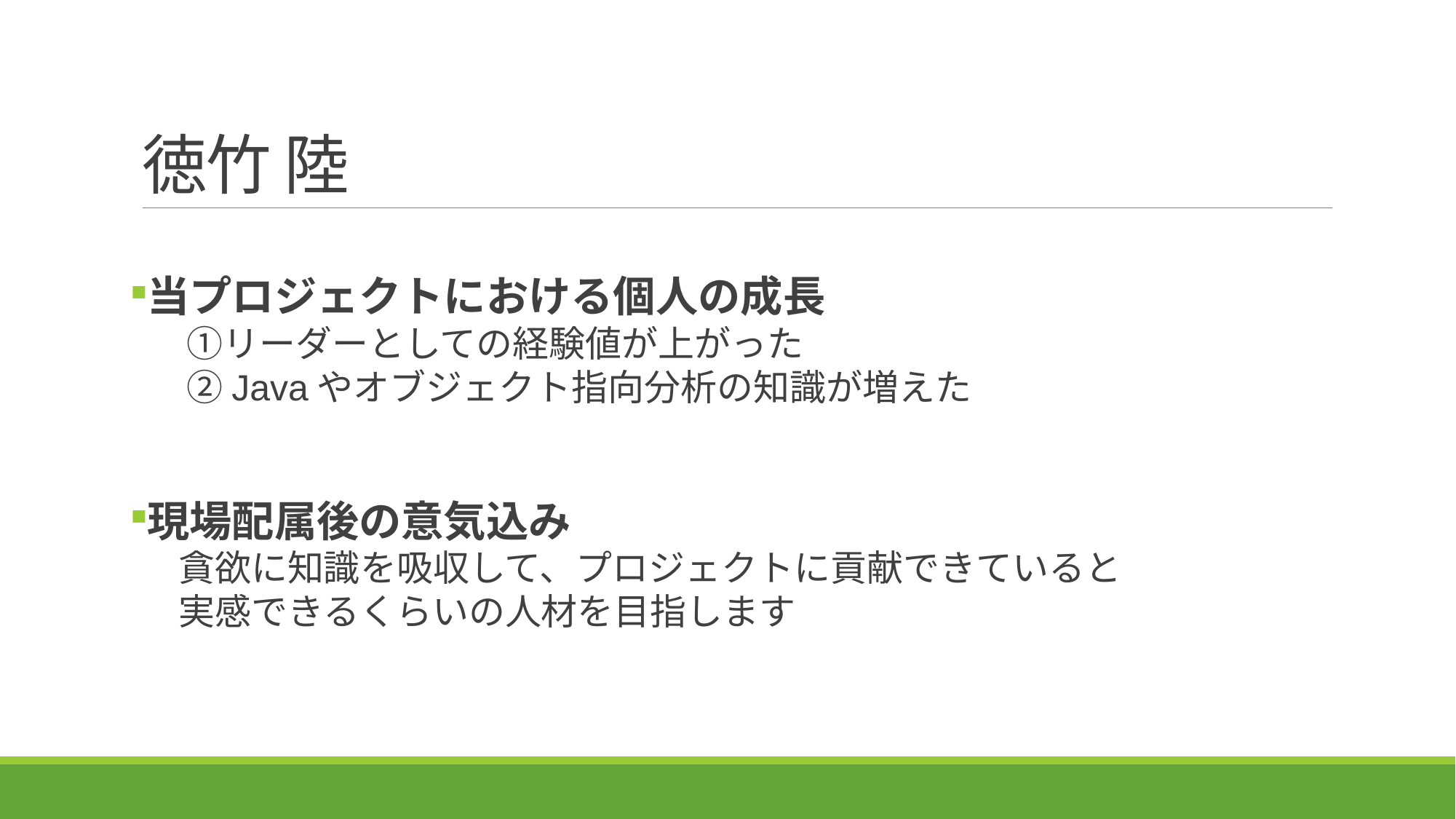

# 徳竹 陸
当プロジェクトにおける個人の成長
　 ①リーダーとしての経験値が上がった
　 ②Javaやオブジェクト指向分析の知識が増えた

現場配属後の意気込み
　貪欲に知識を吸収して、プロジェクトに貢献できていると
　実感できるくらいの人材を目指します